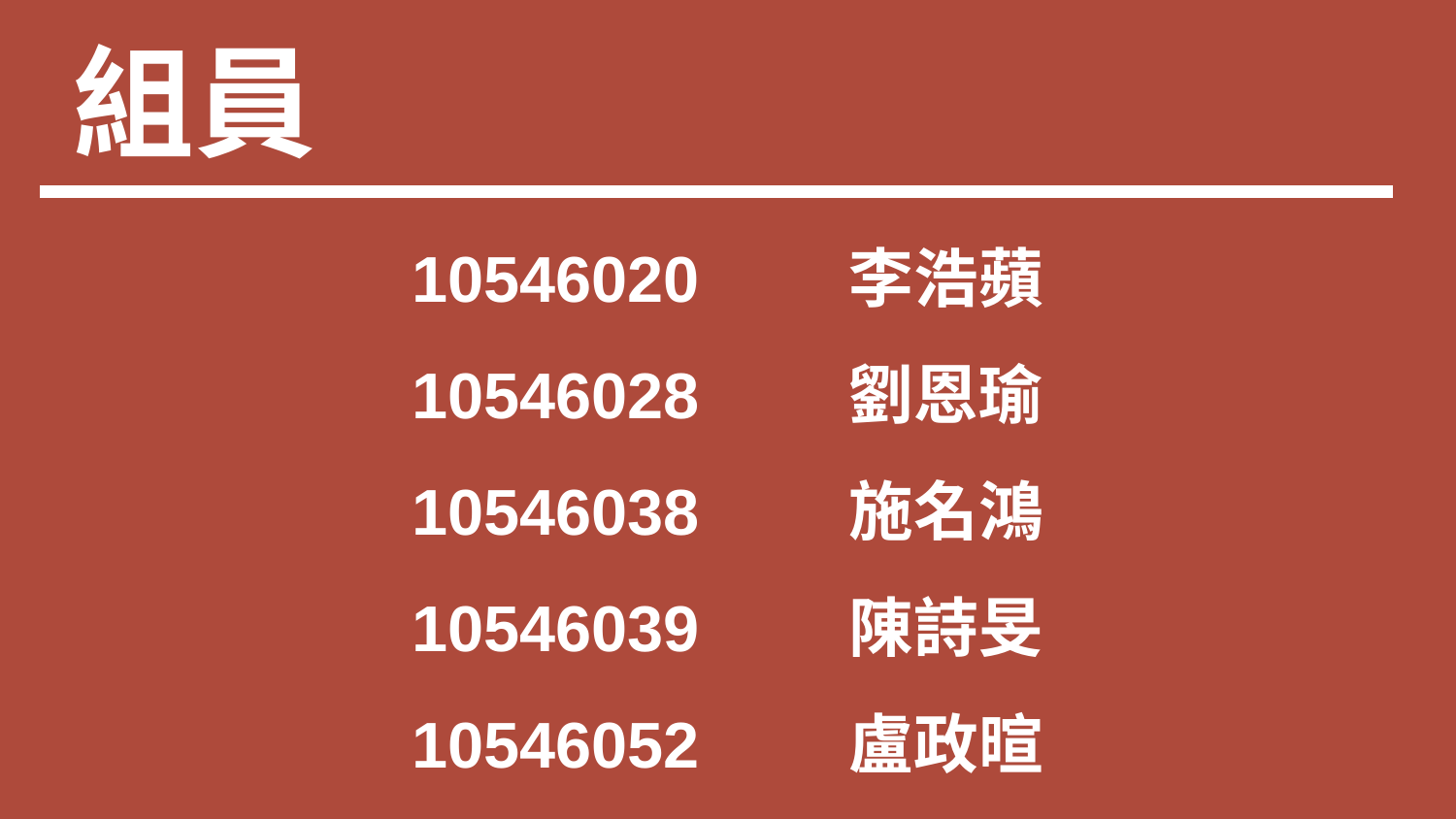

組員
10546020		李浩蘋
10546028		劉恩瑜
10546038		施名鴻
10546039		陳詩旻
10546052		盧政暄